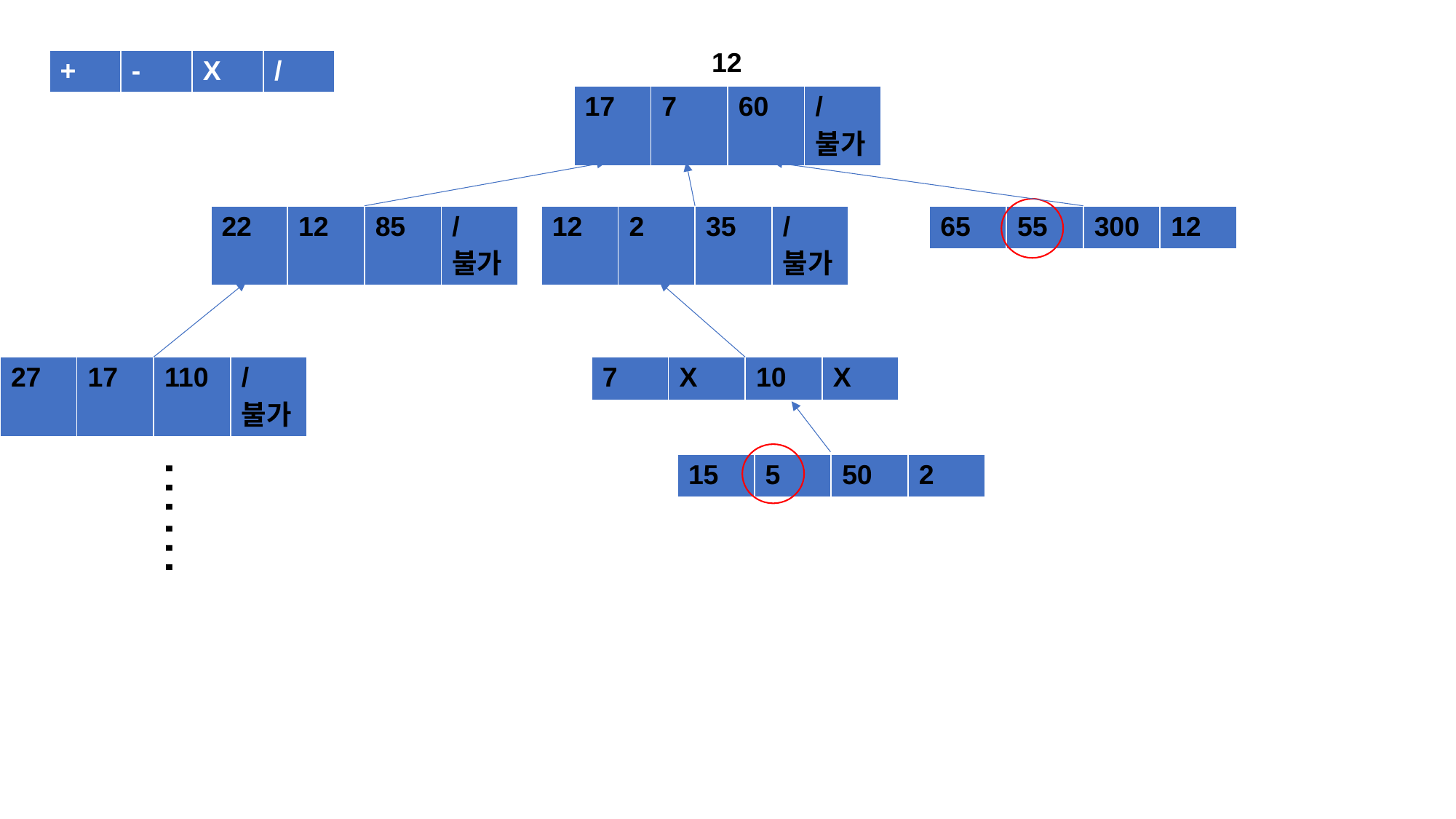

| 12 |
| --- |
| + | - | X | / |
| --- | --- | --- | --- |
| 17 | 7 | 60 | / 불가 |
| --- | --- | --- | --- |

| 22 | 12 | 85 | / 불가 |
| --- | --- | --- | --- |
| 12 | 2 | 35 | / 불가 |
| --- | --- | --- | --- |
| 65 | 55 | 300 | 12 |
| --- | --- | --- | --- |
| 27 | 17 | 110 | / 불가 |
| --- | --- | --- | --- |
| 7 | X | 10 | X |
| --- | --- | --- | --- |

……
| 15 | 5 | 50 | 2 |
| --- | --- | --- | --- |